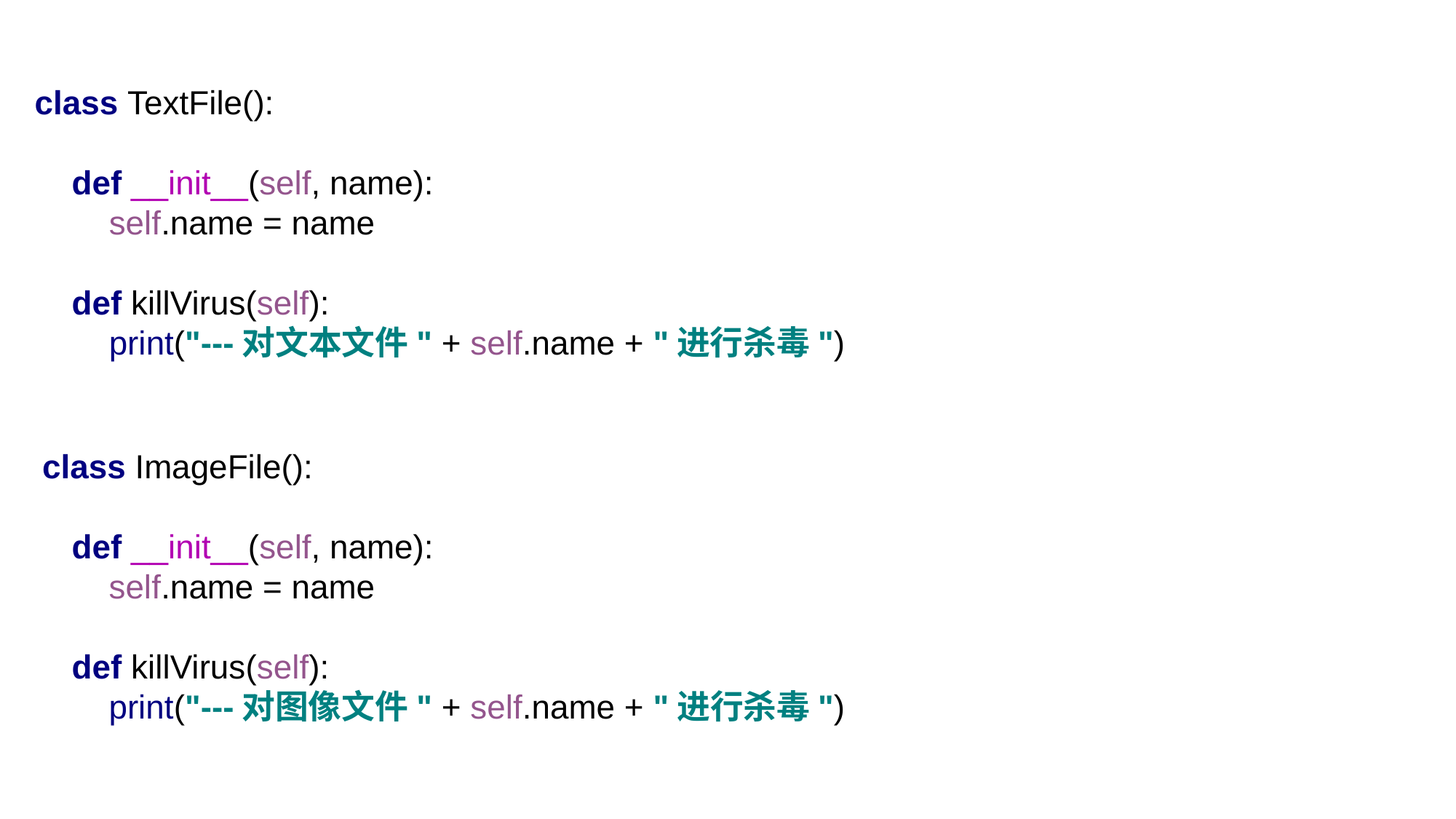

class TextFile():
    def __init__(self, name):
        self.name = name
    def killVirus(self):
        print("---对文本文件" + self.name + "进行杀毒")
 class ImageFile():
    def __init__(self, name):
        self.name = name
    def killVirus(self):
        print("---对图像文件" + self.name + "进行杀毒")